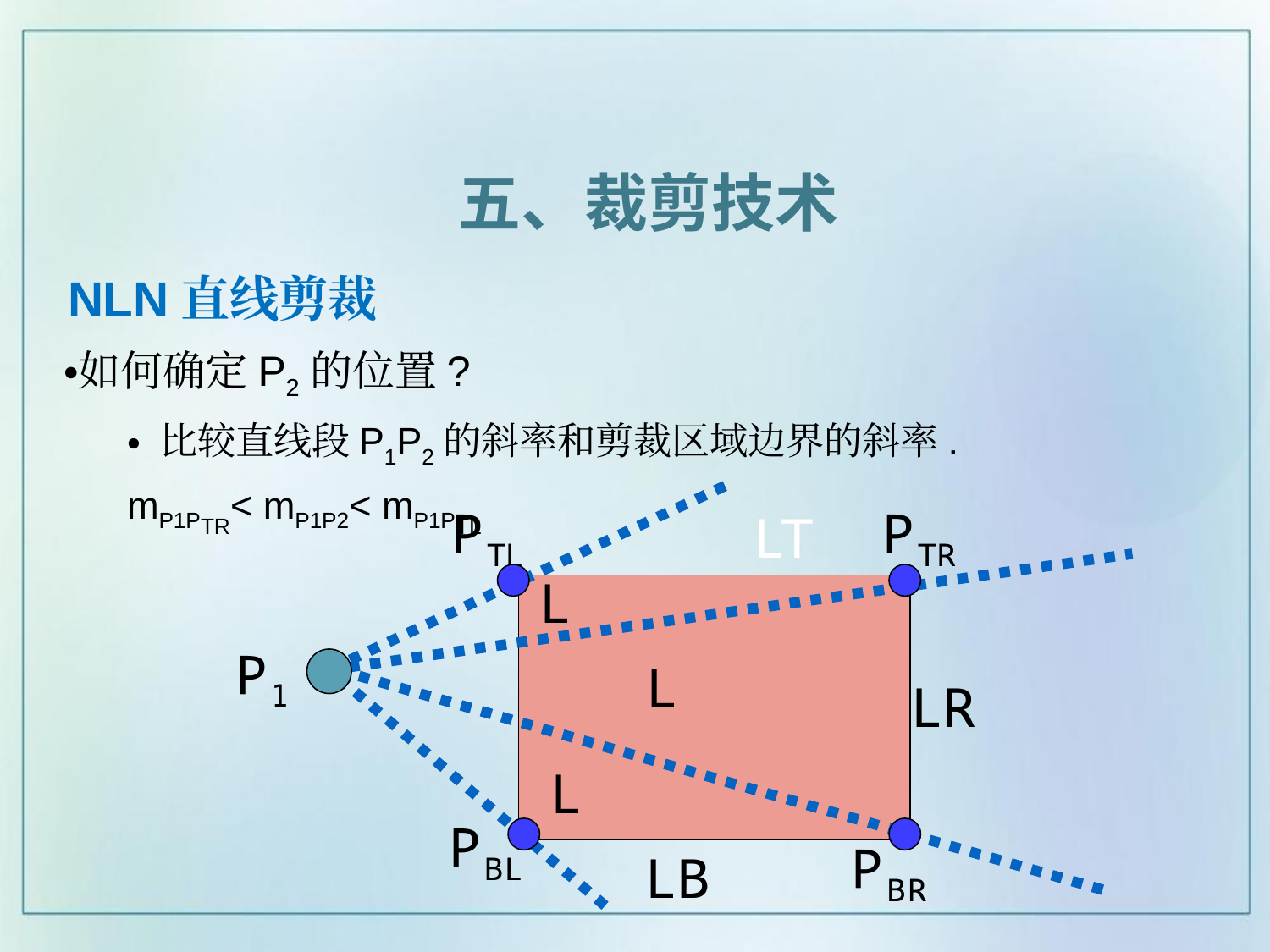

五、裁剪技术
# NLN直线剪裁
如何确定P2的位置?
 比较直线段P1P2的斜率和剪裁区域边界的斜率.                    mP1PTR< mP1P2< mP1PTL
PTL
PTR

LT

L

P1

L

LR

L
PBL
PBR

LB